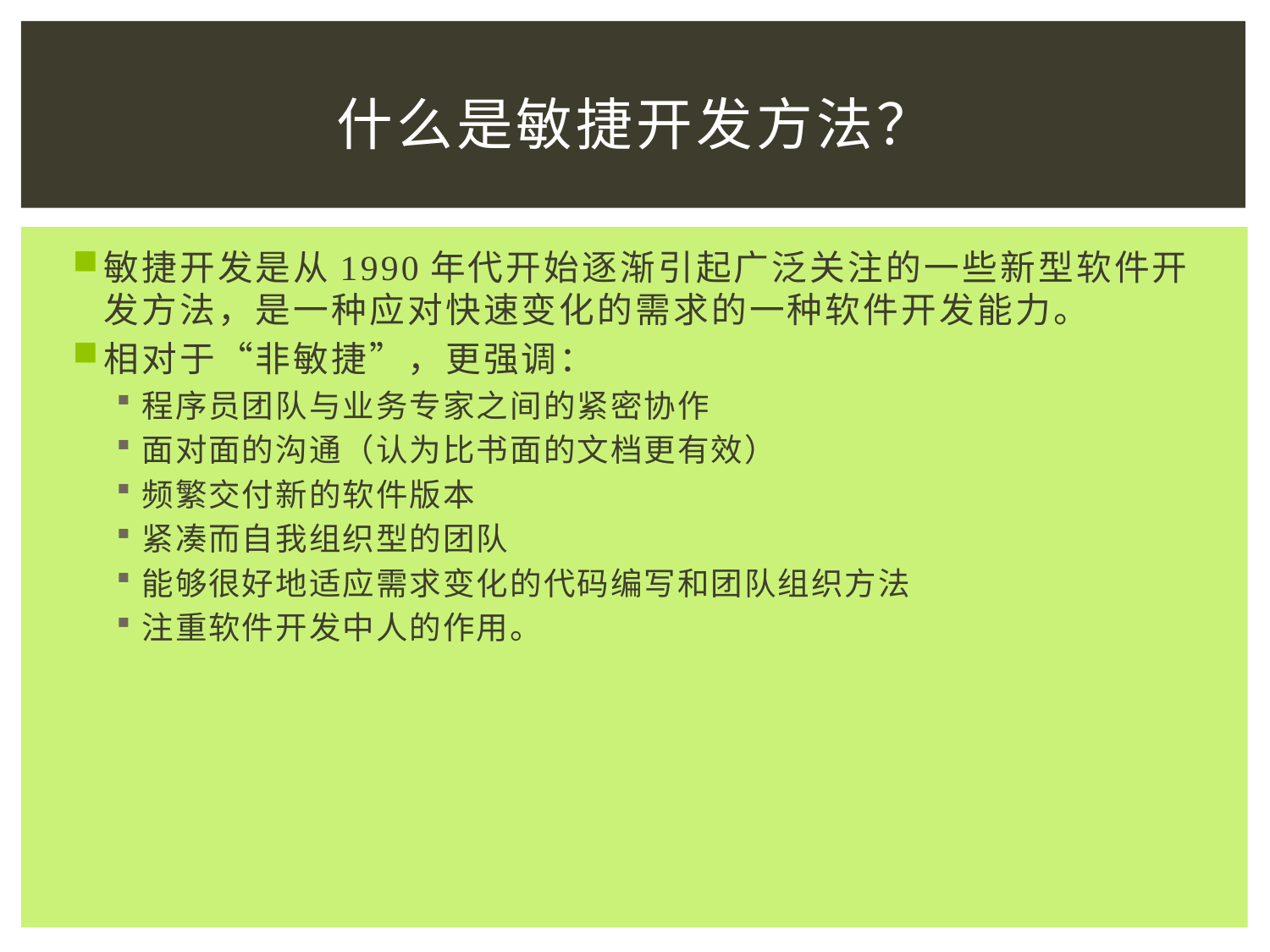

# 什么是敏捷开发方法？
敏捷开发是从1990年代开始逐渐引起广泛关注的一些新型软件开发方法，是一种应对快速变化的需求的一种软件开发能力。
相对于“非敏捷”，更强调：
程序员团队与业务专家之间的紧密协作
面对面的沟通（认为比书面的文档更有效）
频繁交付新的软件版本
紧凑而自我组织型的团队
能够很好地适应需求变化的代码编写和团队组织方法
注重软件开发中人的作用。